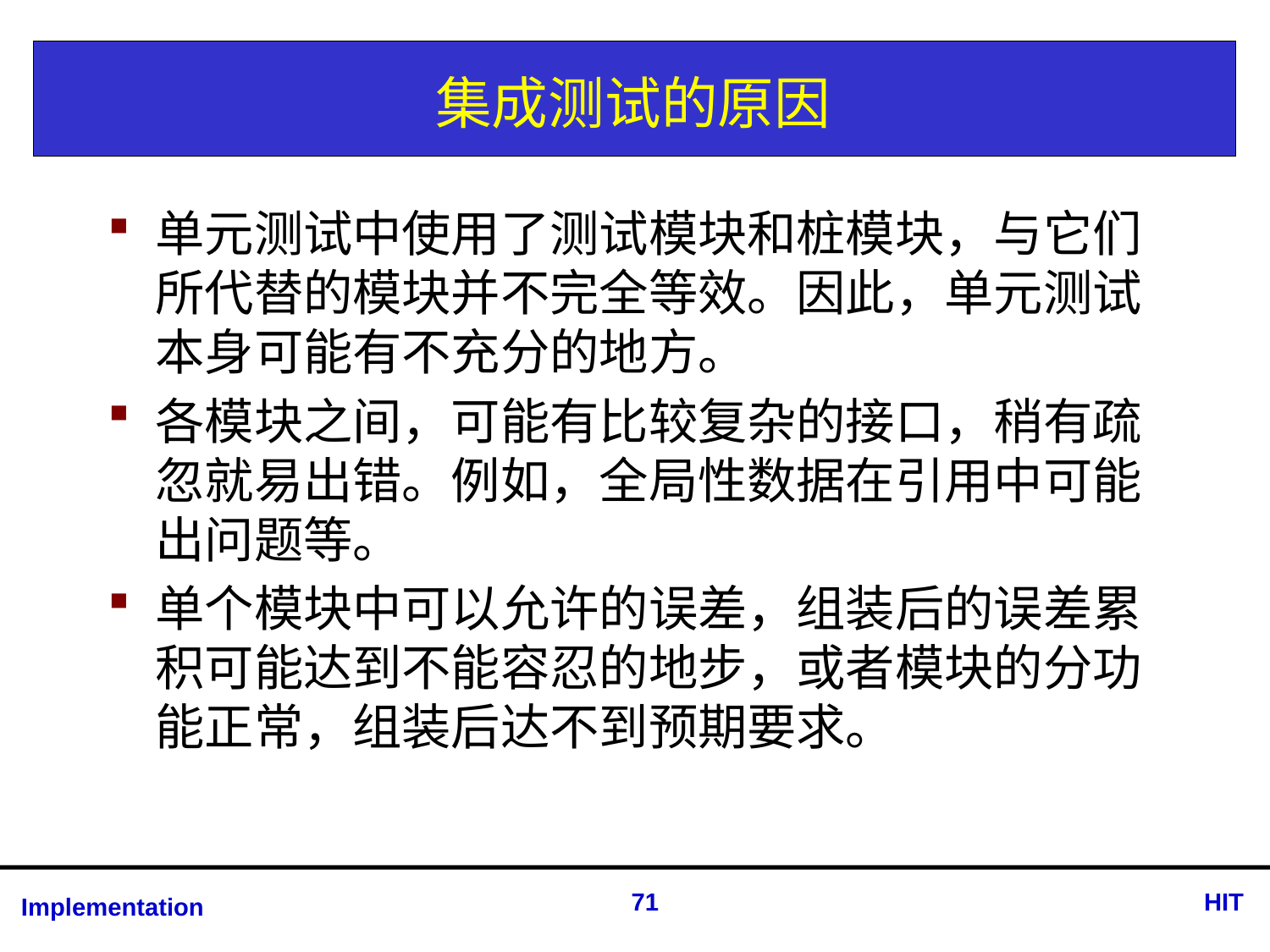

# 集成测试的原因
单元测试中使用了测试模块和桩模块，与它们所代替的模块并不完全等效。因此，单元测试本身可能有不充分的地方。
各模块之间，可能有比较复杂的接口，稍有疏忽就易出错。例如，全局性数据在引用中可能出问题等。
单个模块中可以允许的误差，组装后的误差累积可能达到不能容忍的地步，或者模块的分功能正常，组装后达不到预期要求。